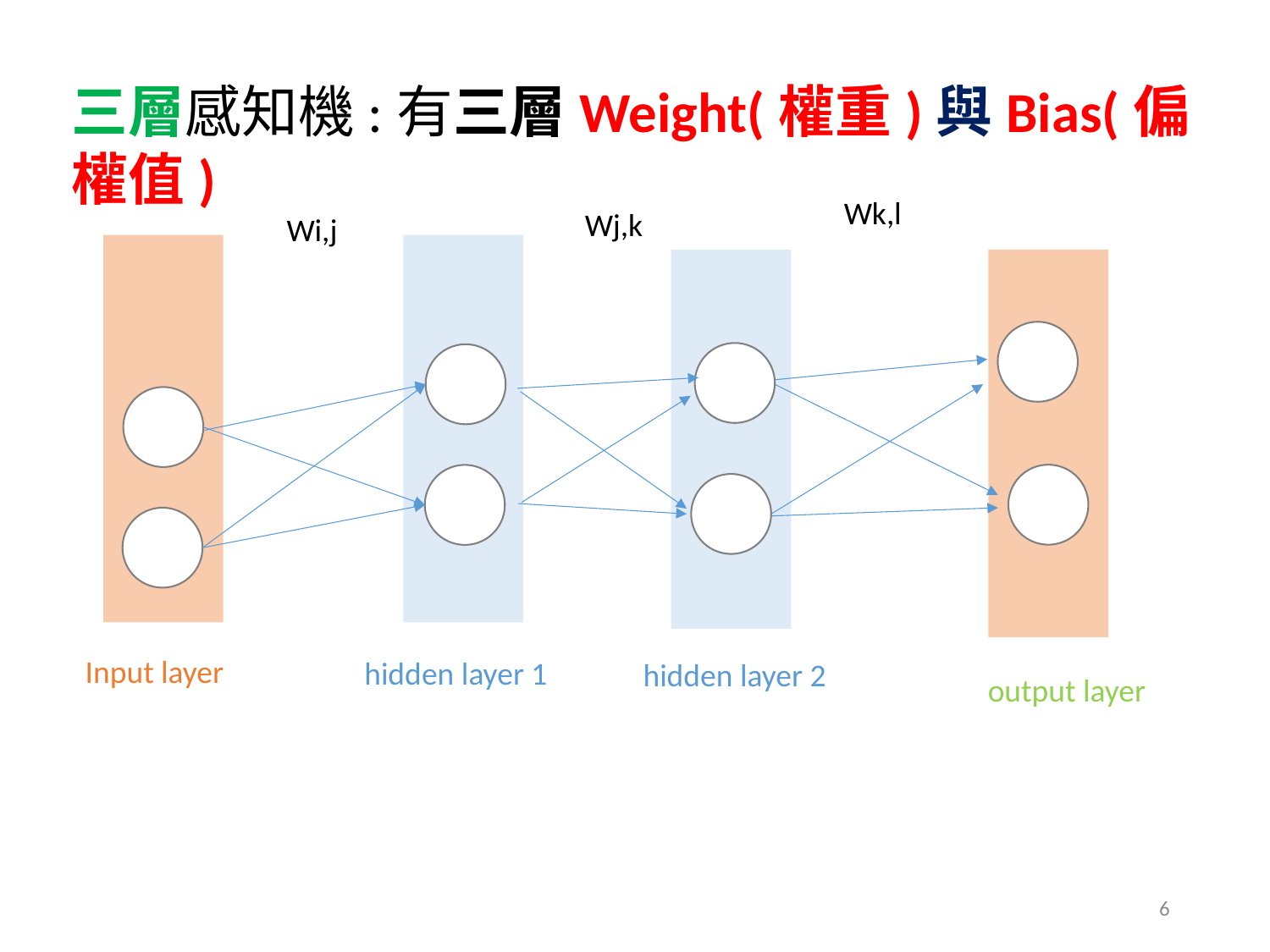

三層感知機:有三層Weight(權重)與Bias(偏權值)
Wk,l
Wj,k
Wi,j

Input layer
hidden layer 1
hidden layer 2
output layer
6